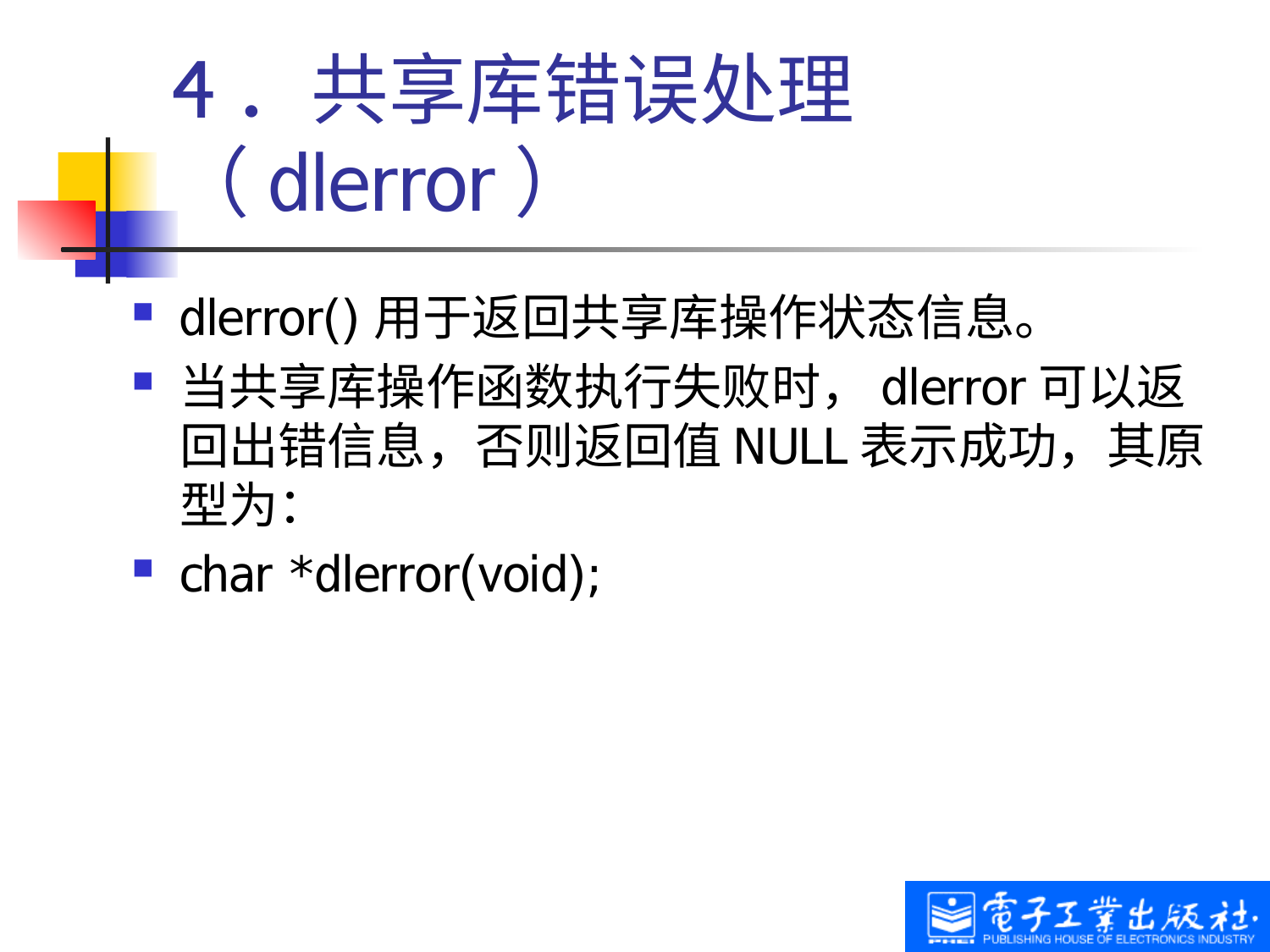

# 4．共享库错误处理（dlerror）
dlerror()用于返回共享库操作状态信息。
当共享库操作函数执行失败时，dlerror可以返回出错信息，否则返回值NULL表示成功，其原型为：
char *dlerror(void);